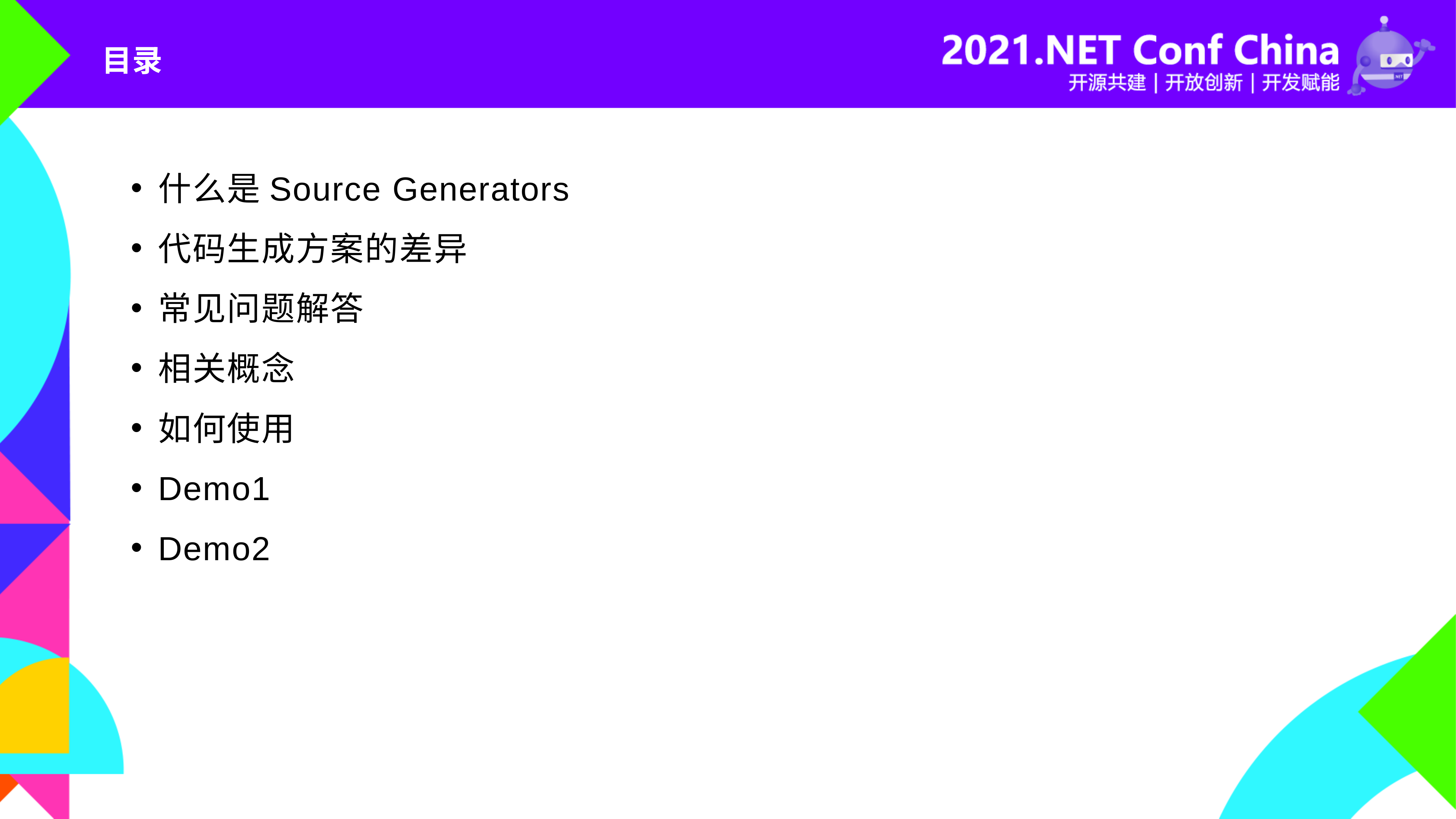

目录
什么是Source Generators
代码生成方案的差异
常见问题解答
相关概念
如何使用
Demo1
Demo2